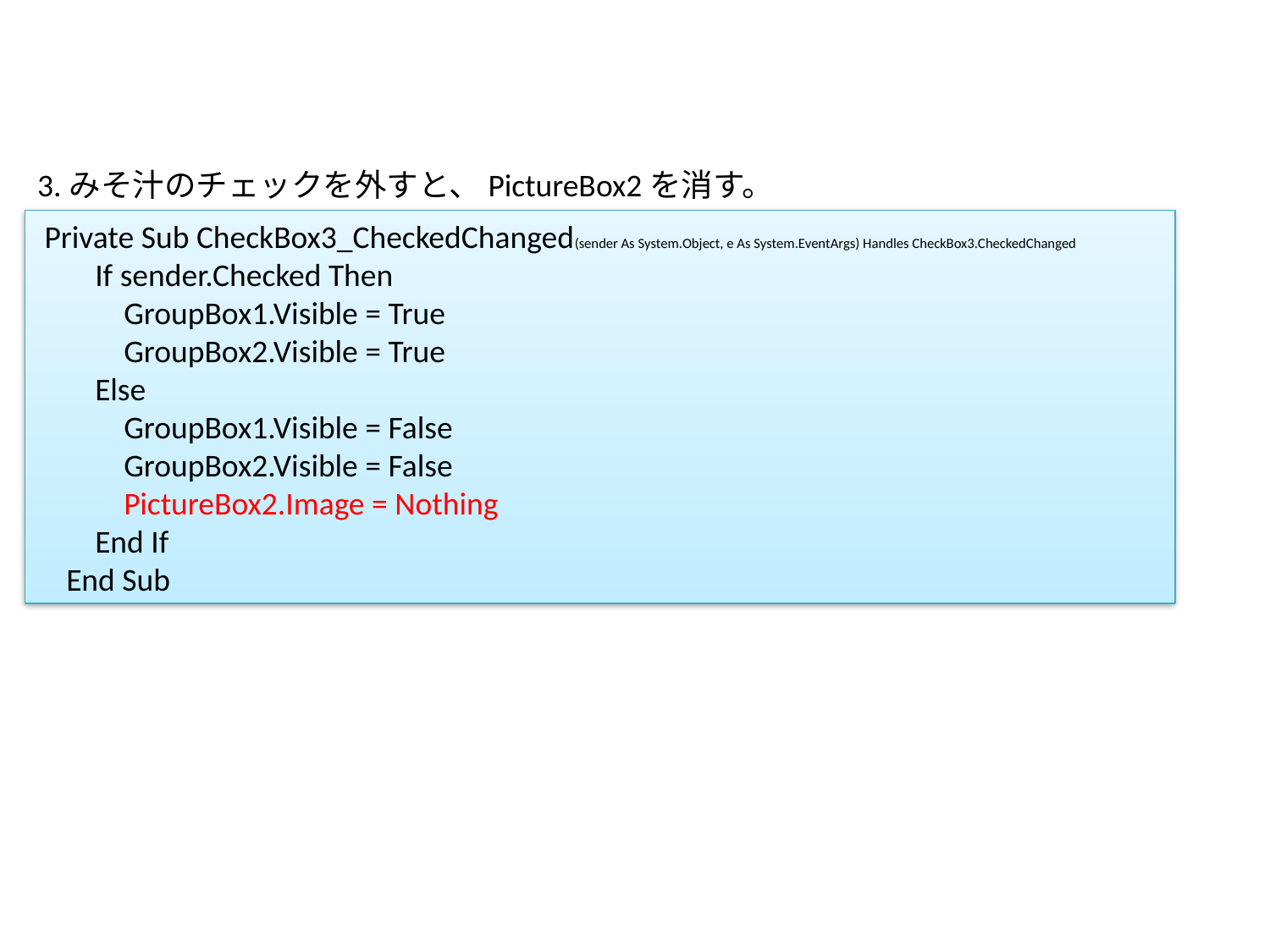

3.みそ汁のチェックを外すと、PictureBox2を消す。
 Private Sub CheckBox3_CheckedChanged(sender As System.Object, e As System.EventArgs) Handles CheckBox3.CheckedChanged
        If sender.Checked Then
            GroupBox1.Visible = True
            GroupBox2.Visible = True
        Else
            GroupBox1.Visible = False
            GroupBox2.Visible = False
            PictureBox2.Image = Nothing
        End If
    End Sub